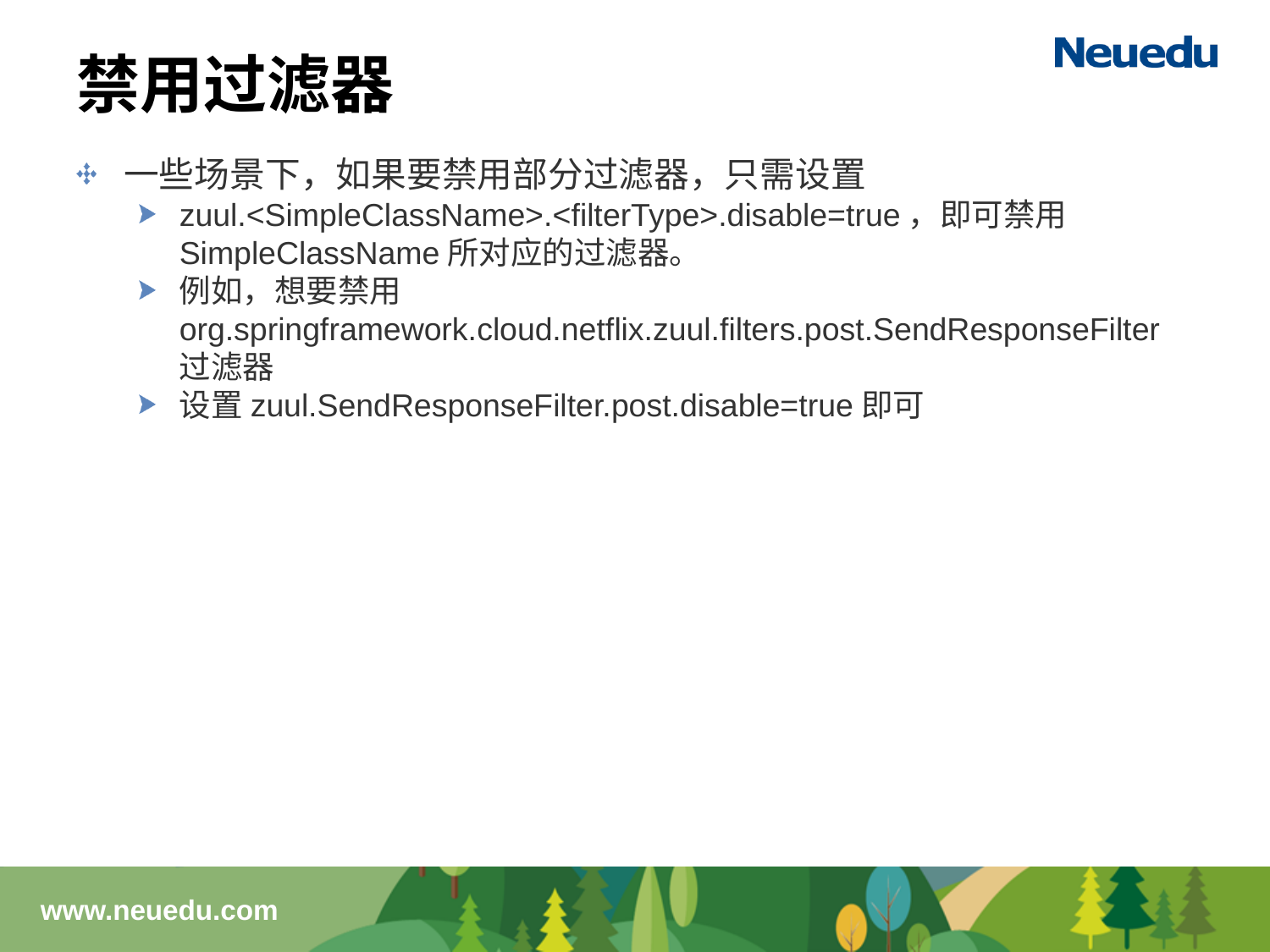

# 禁用过滤器
一些场景下，如果要禁用部分过滤器，只需设置
zuul.<SimpleClassName>.<filterType>.disable=true，即可禁用SimpleClassName所对应的过滤器。
例如，想要禁用org.springframework.cloud.netflix.zuul.filters.post.SendResponseFilter过滤器
设置zuul.SendResponseFilter.post.disable=true即可